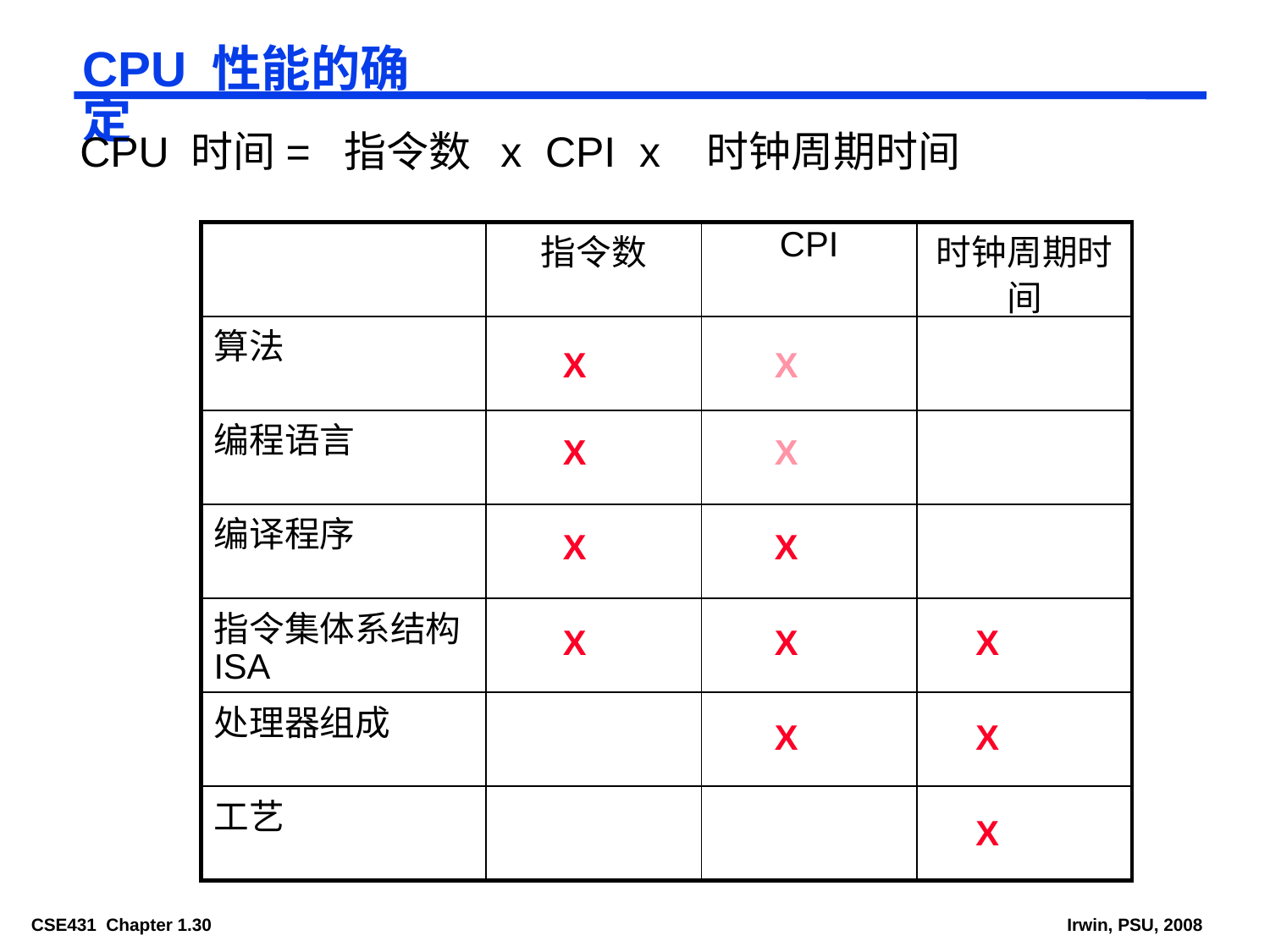

# CPU 性能的确定
      CPU 时间=  指令数  x  CPI  x   时钟周期时间
|  | 指令数 | CPI | 时钟周期时间 |
| --- | --- | --- | --- |
| 算法 |  |  |  |
| 编程语言 |  |  |  |
| 编译程序 |  |  |  |
| 指令集体系结构ISA |  |  |  |
| 处理器组成 |  |  |  |
| 工艺 |  |  |  |
X
X
X
X
X
X
X
X
X
X
X
X